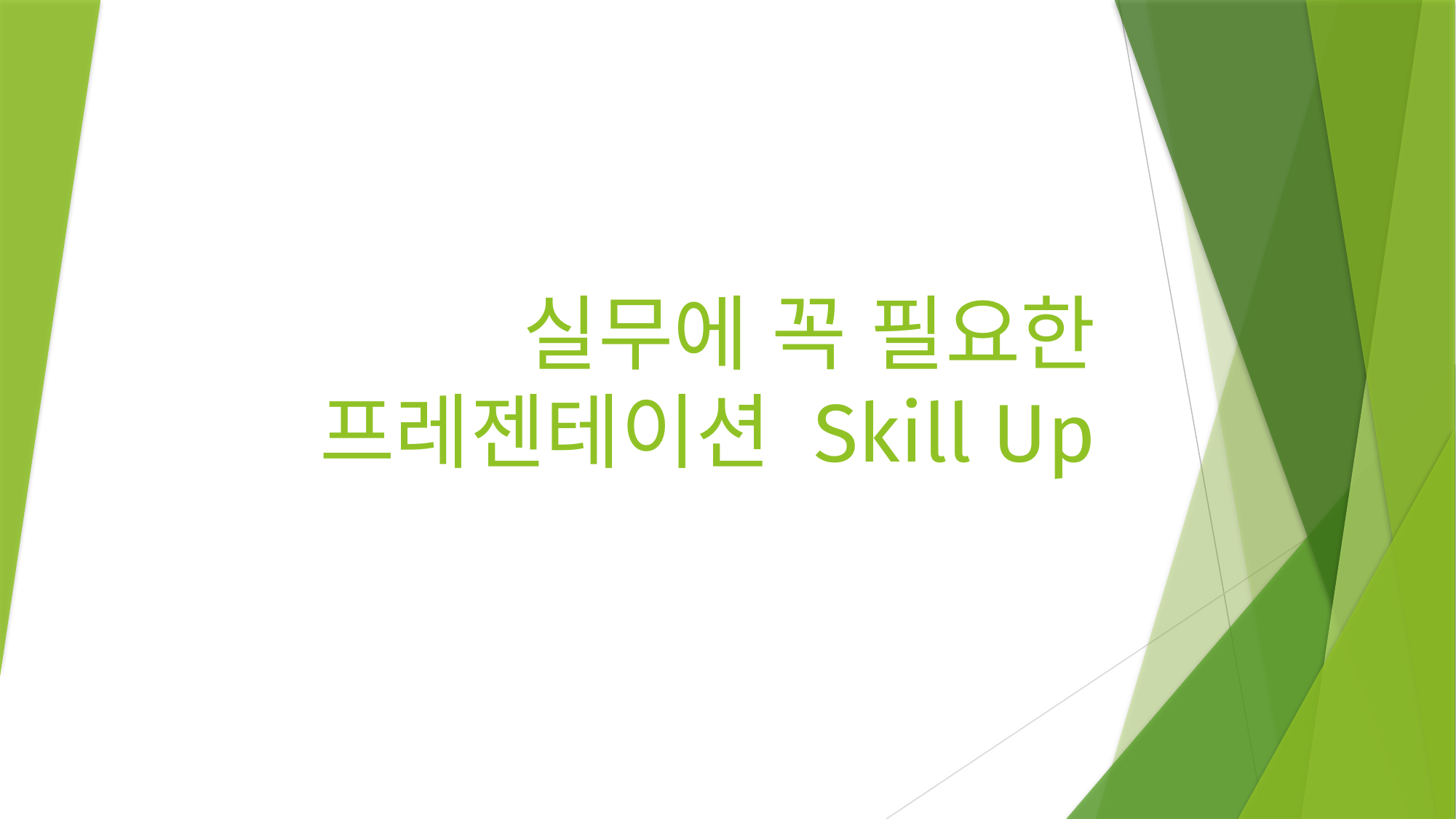

# 실무에 꼭 필요한 프레젠테이션 Skill Up